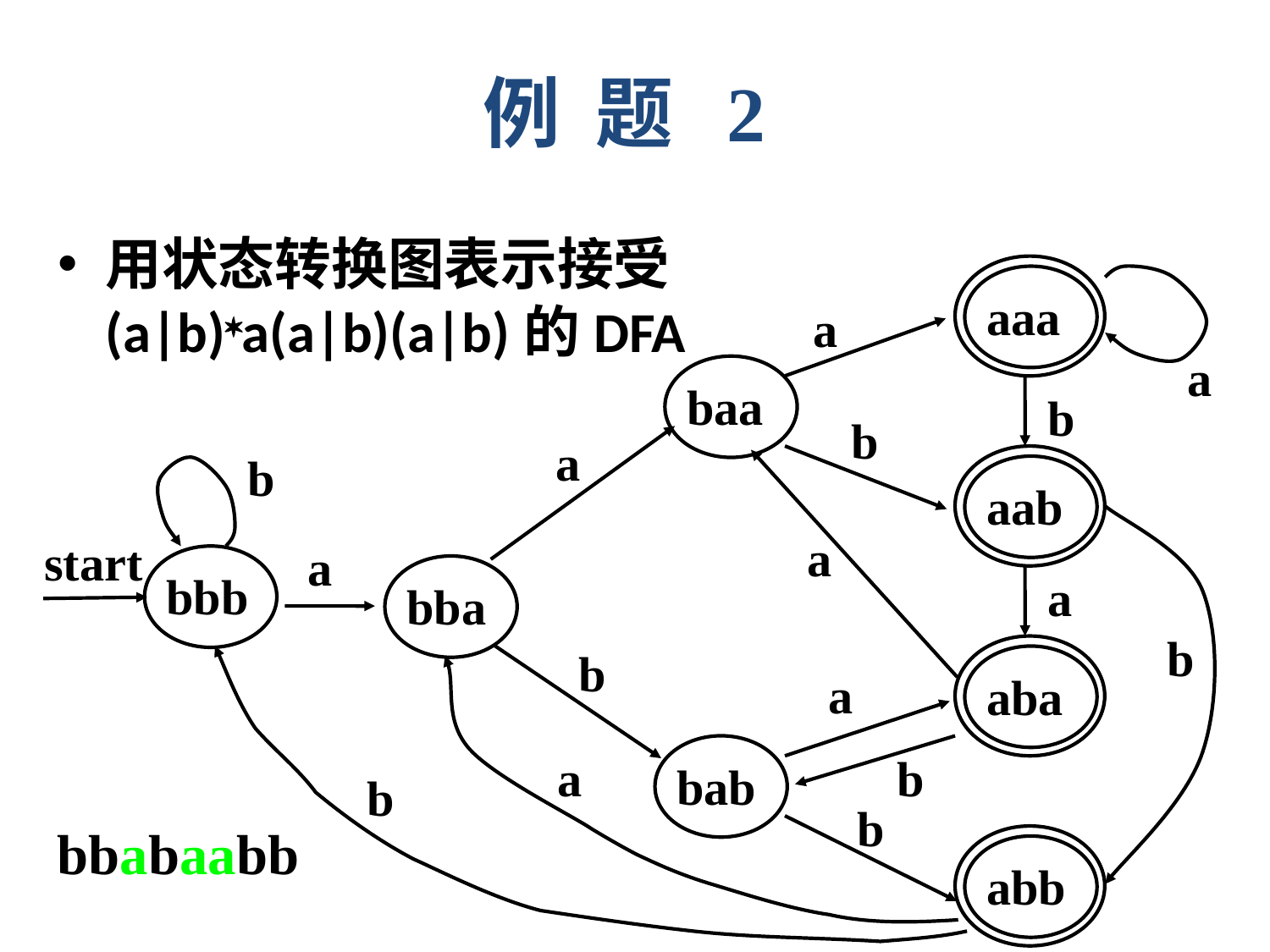

例  题  2
用状态转换图表示接受
	(a|b)∗a(a|b)(a|b)的DFA

aaa

a

a
baa

b
b

a
b

aab

a
start
a
bbb
bba

a

b

aba
b

a

bab

a
b
b
b

abb
bbabaabb